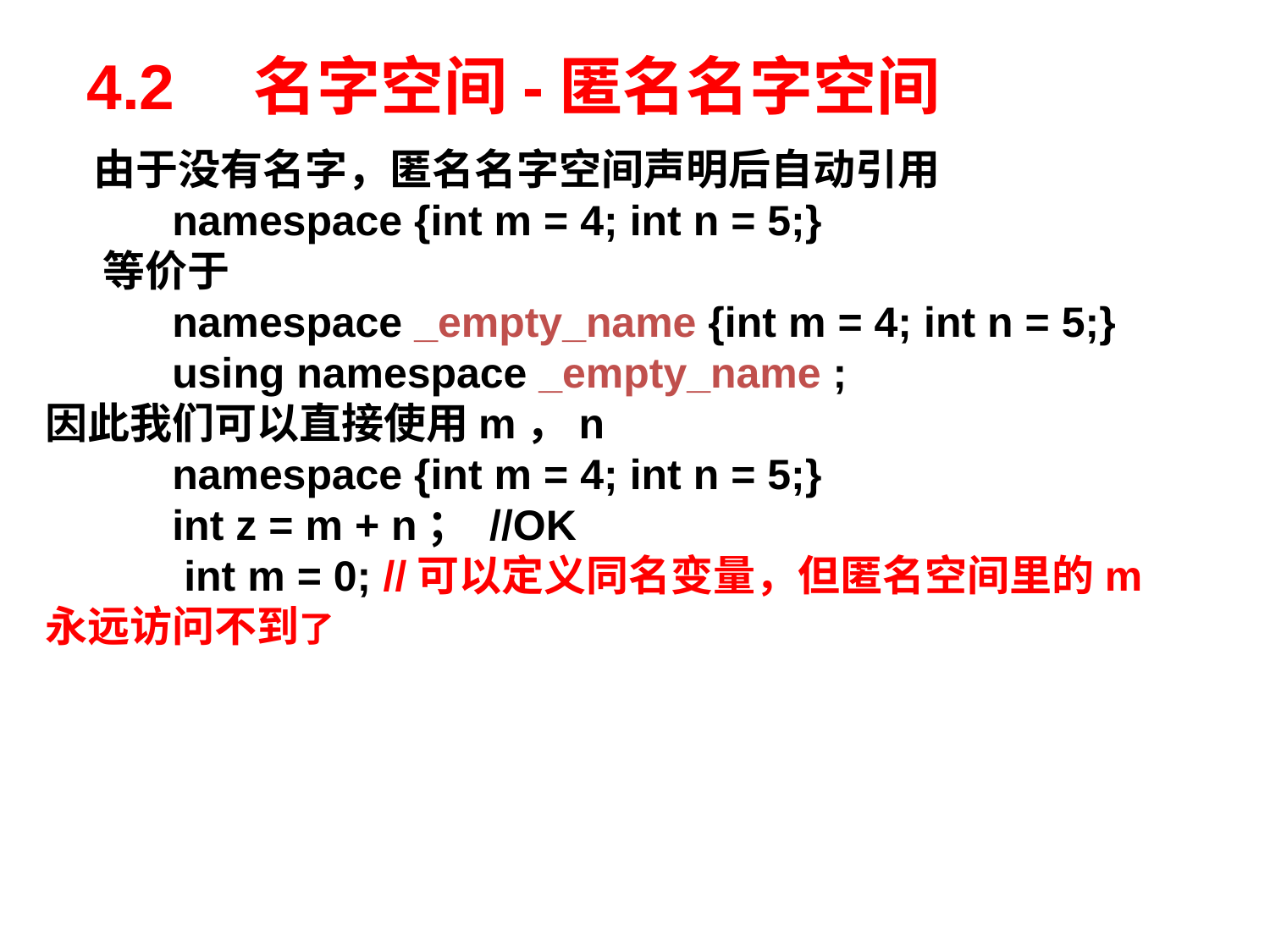

# 4.2　名字空间-匿名名字空间
    由于没有名字，匿名名字空间声明后自动引用
         	namespace {int m = 4; int n = 5;}
     等价于
        	namespace _empty_name {int m = 4; int n = 5;}
        	using namespace _empty_name ;
因此我们可以直接使用m，n
     	namespace {int m = 4; int n = 5;}
     	int z = m + n； //OK
    	 int m = 0; //可以定义同名变量，但匿名空间里的m永远访问不到了